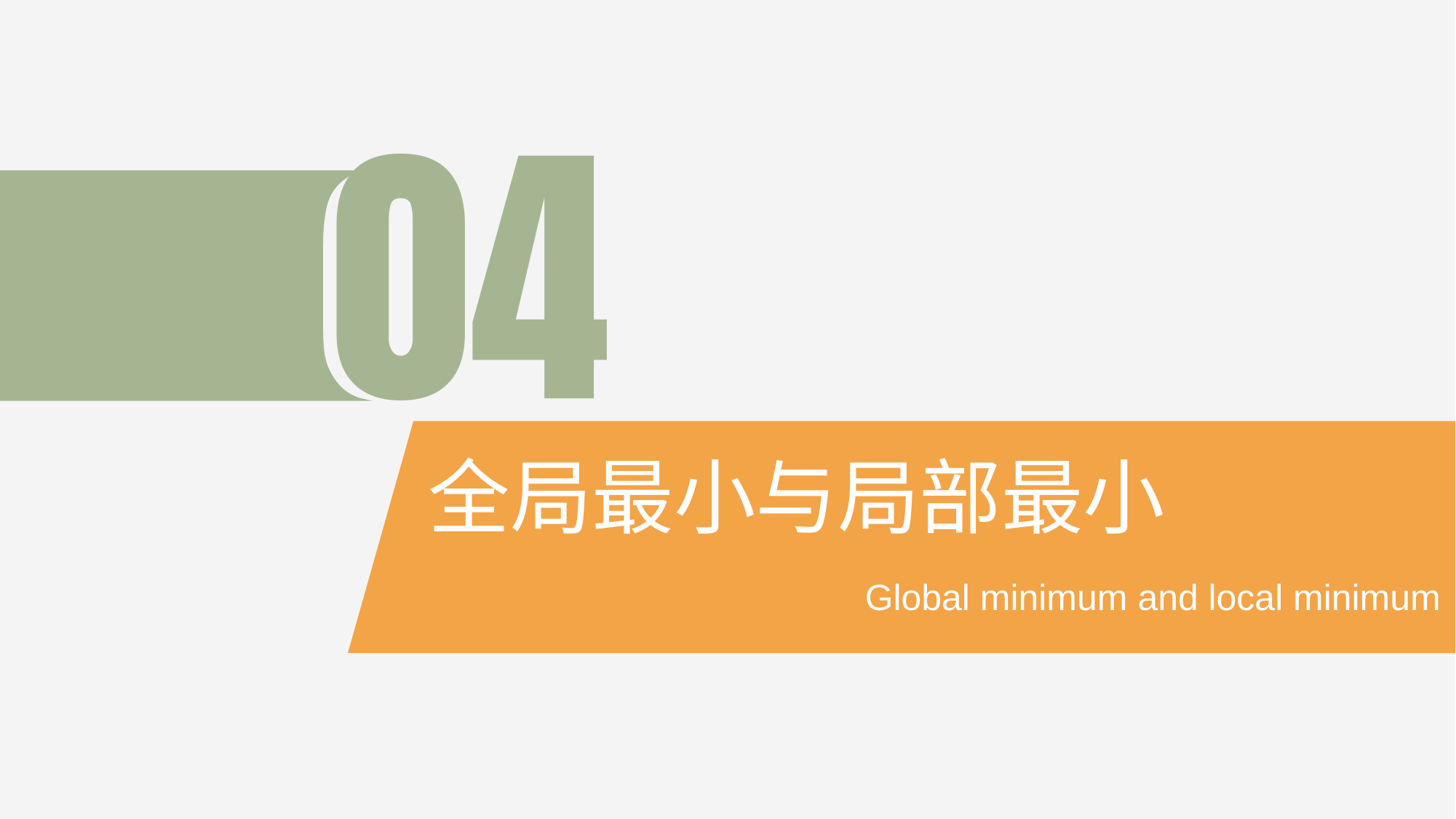

04

全局最小与局部最小
Global minimum and local minimum